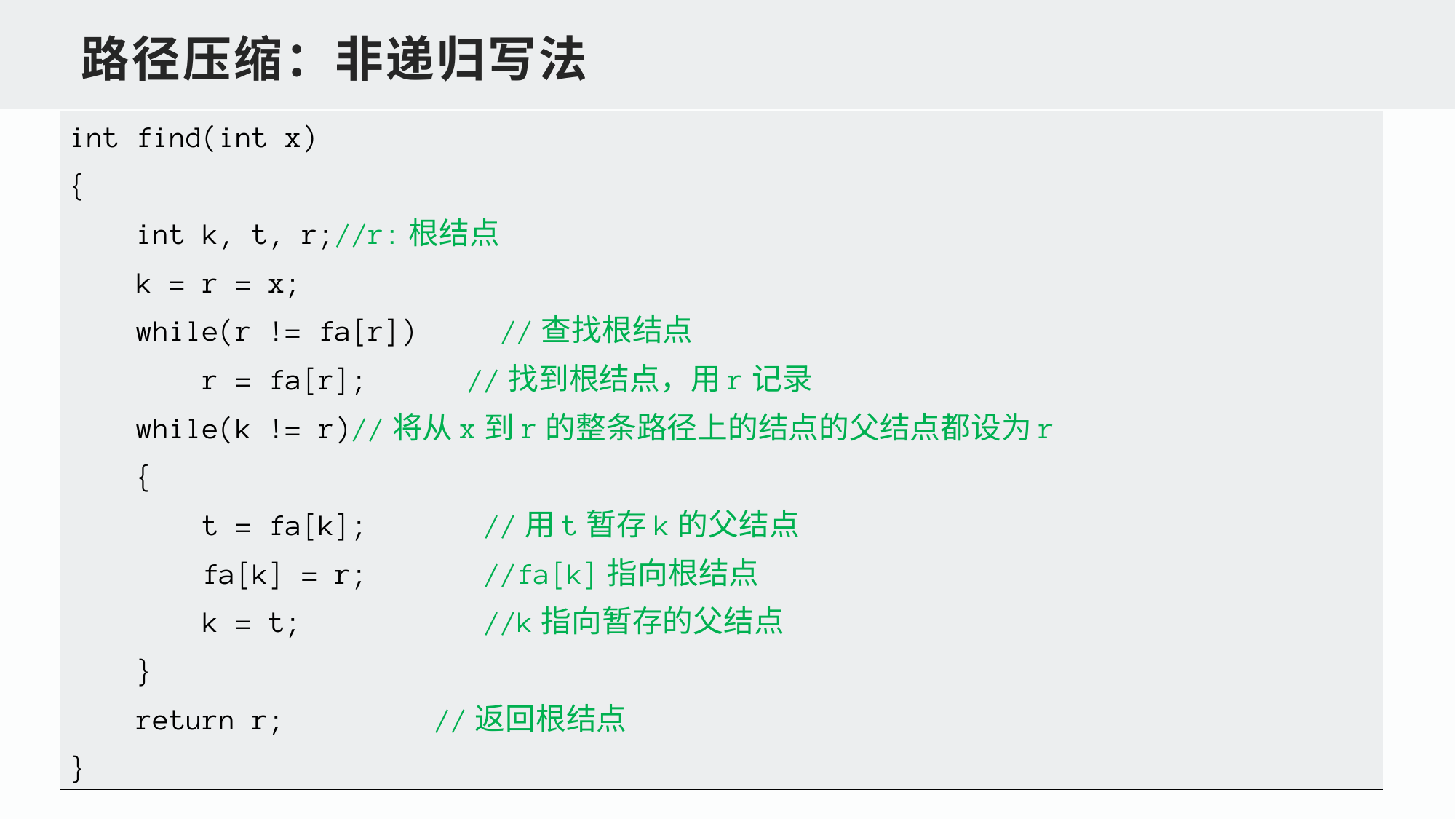

路径压缩：非递归写法
int find(int x)
{
    int k, t, r;//r:根结点
    k = r = x;
    while(r != fa[r])     //查找根结点
        r = fa[r];      //找到根结点，用r记录
    while(k != r)//将从x到r的整条路径上的结点的父结点都设为r
    {
        t = fa[k];       //用t暂存k的父结点
        fa[k] = r;       //fa[k]指向根结点
        k = t;           //k指向暂存的父结点
    }
    return r;         //返回根结点
}
25